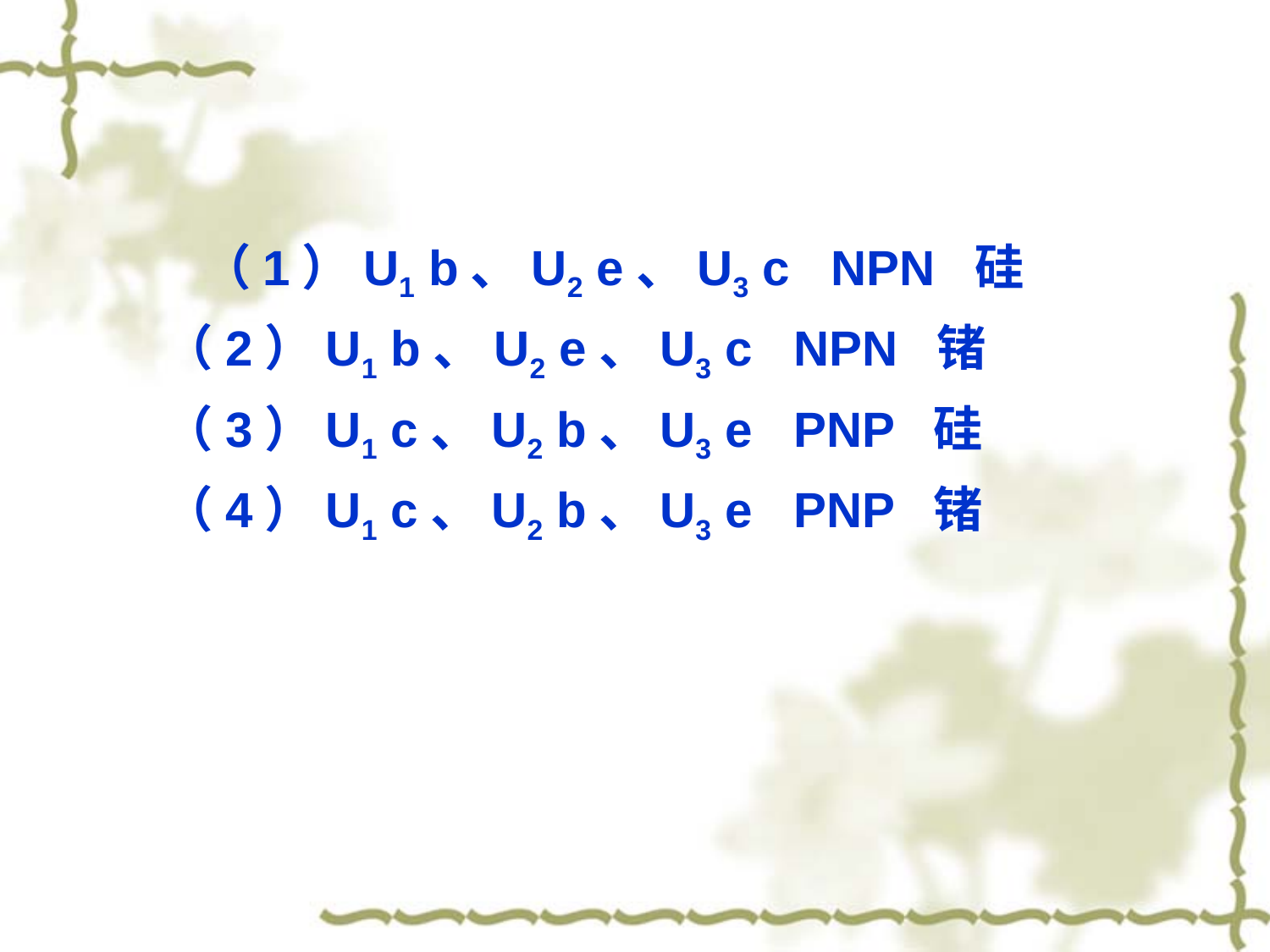

（1）U1 b、U2 e、U3 c   NPN  硅
    （2）U1 b、U2 e、U3 c   NPN  锗
    （3）U1 c、U2 b、U3 e   PNP  硅
    （4）U1 c、U2 b、U3 e   PNP  锗
87